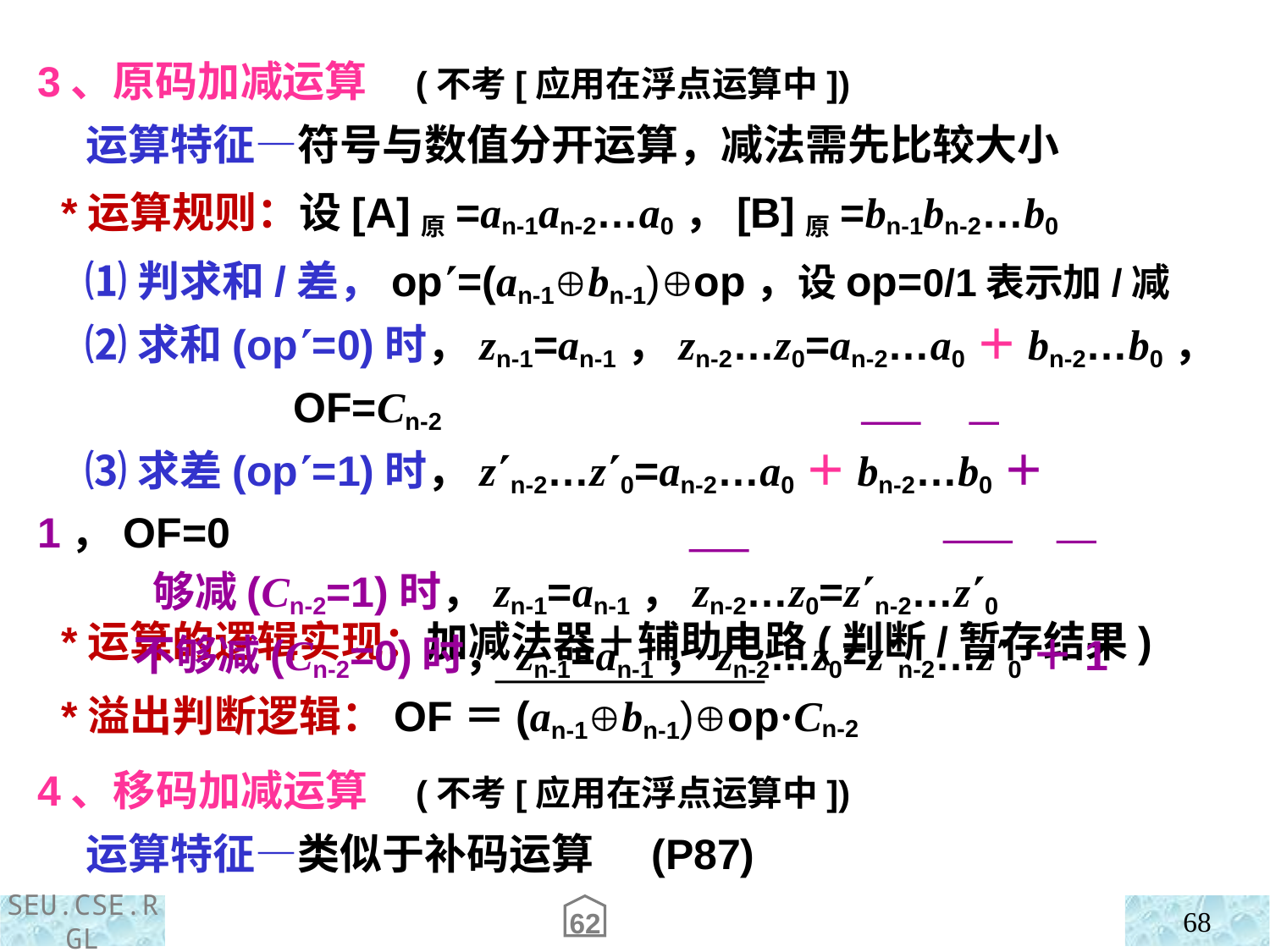

3、原码加减运算    (不考[应用在浮点运算中])
    运算特征—符号与数值分开运算，减法需先比较大小
  *运算规则：设[A]原=an-1an-2…a0，[B]原=bn-1bn-2…b0
     ⑴判求和/差，op′=(an-1⊕bn-1)⊕op，设op=0/1表示加/减
     ⑵求和(op′=0)时，zn-1=an-1，zn-2…z0=an-2…a0＋bn-2…b0，
                      OF=Cn-2
     ⑶求差(op′=1)时，z′n-2…z′0=an-2…a0＋bn-2…b0＋1，OF=0
           够减(Cn-2=1)时，zn-1=an-1，zn-2…z0=z′n-2…z′0
         不够减(Cn-2=0)时，zn-1=an-1，zn-2…z0=z′n-2…z′0＋1

  *运算的逻辑实现：加减法器＋辅助电路(判断/暂存结果)
  *溢出判断逻辑：OF＝(an-1⊕bn-1)⊕op·Cn-2

4、移码加减运算    (不考[应用在浮点运算中])
    运算特征—类似于补码运算     (P87)
62
68